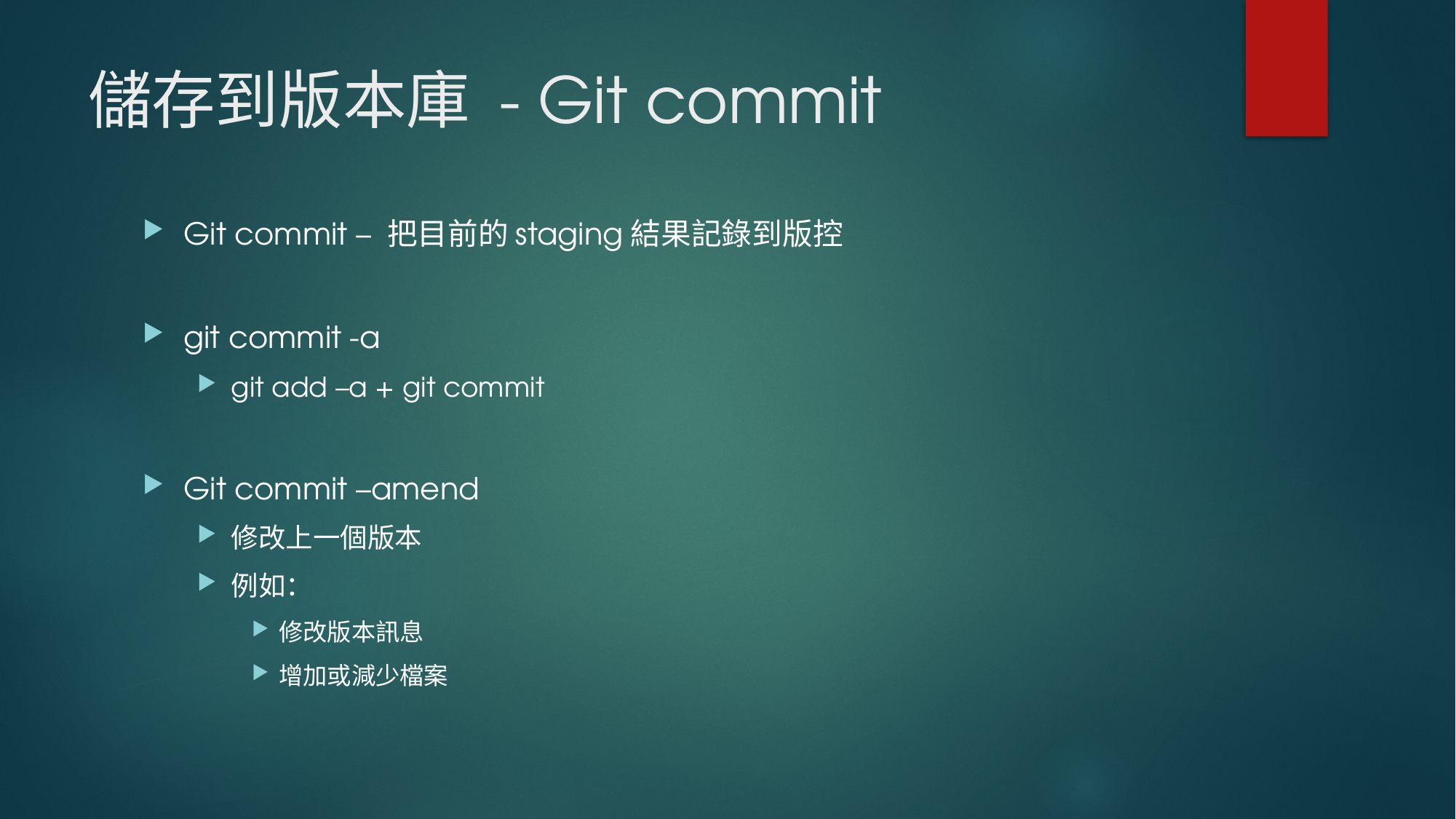

# 儲存到版本庫 - Git commit
Git commit – 把目前的staging結果記錄到版控

git commit -a
git add –a + git commit

Git commit –amend
修改上一個版本
例如：
修改版本訊息
增加或減少檔案